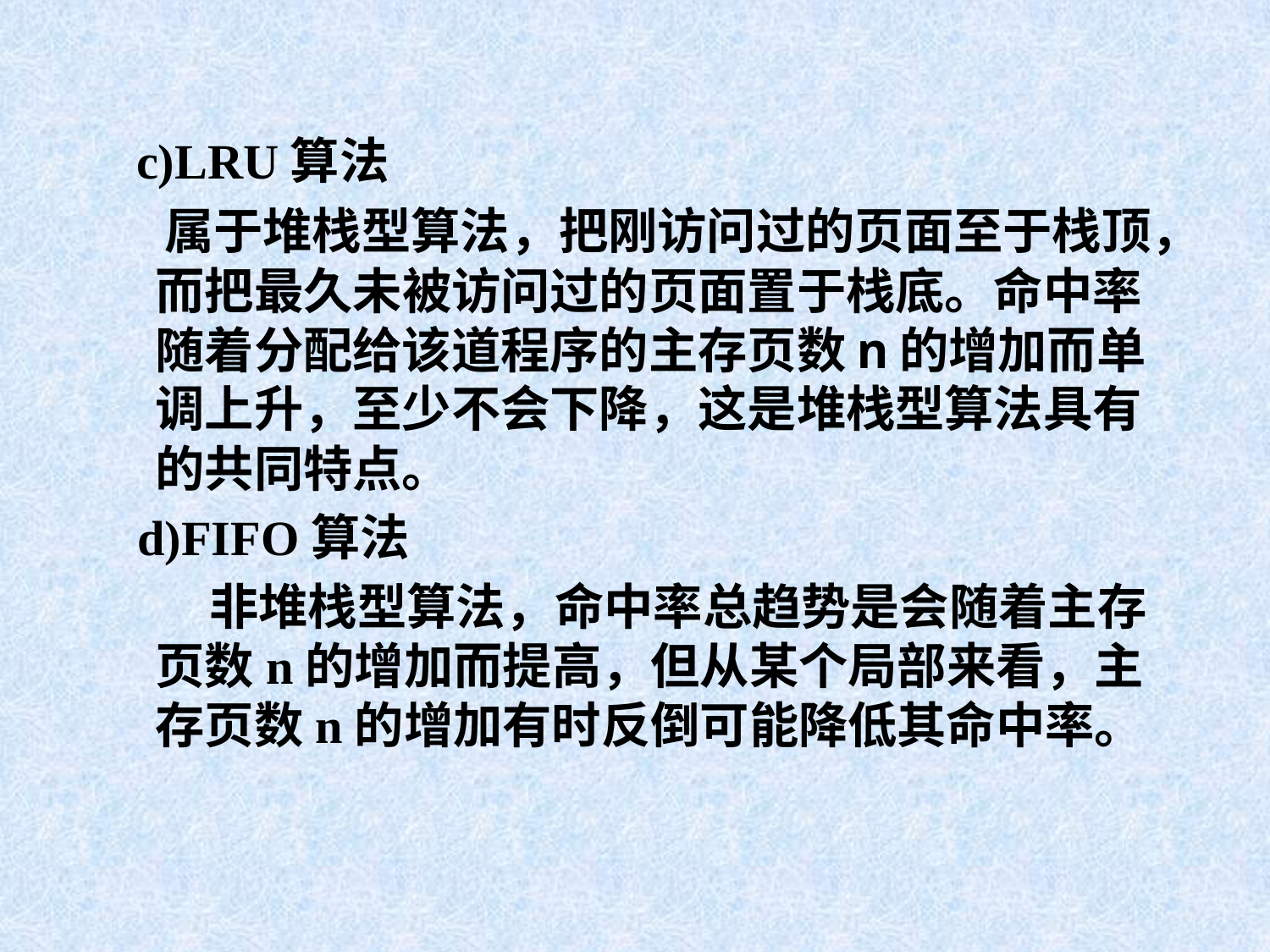

c)LRU算法
    属于堆栈型算法，把刚访问过的页面至于栈顶，而把最久未被访问过的页面置于栈底。命中率随着分配给该道程序的主存页数n的增加而单调上升，至少不会下降，这是堆栈型算法具有的共同特点。
 d)FIFO算法
        非堆栈型算法，命中率总趋势是会随着主存页数n的增加而提高，但从某个局部来看，主存页数n的增加有时反倒可能降低其命中率。